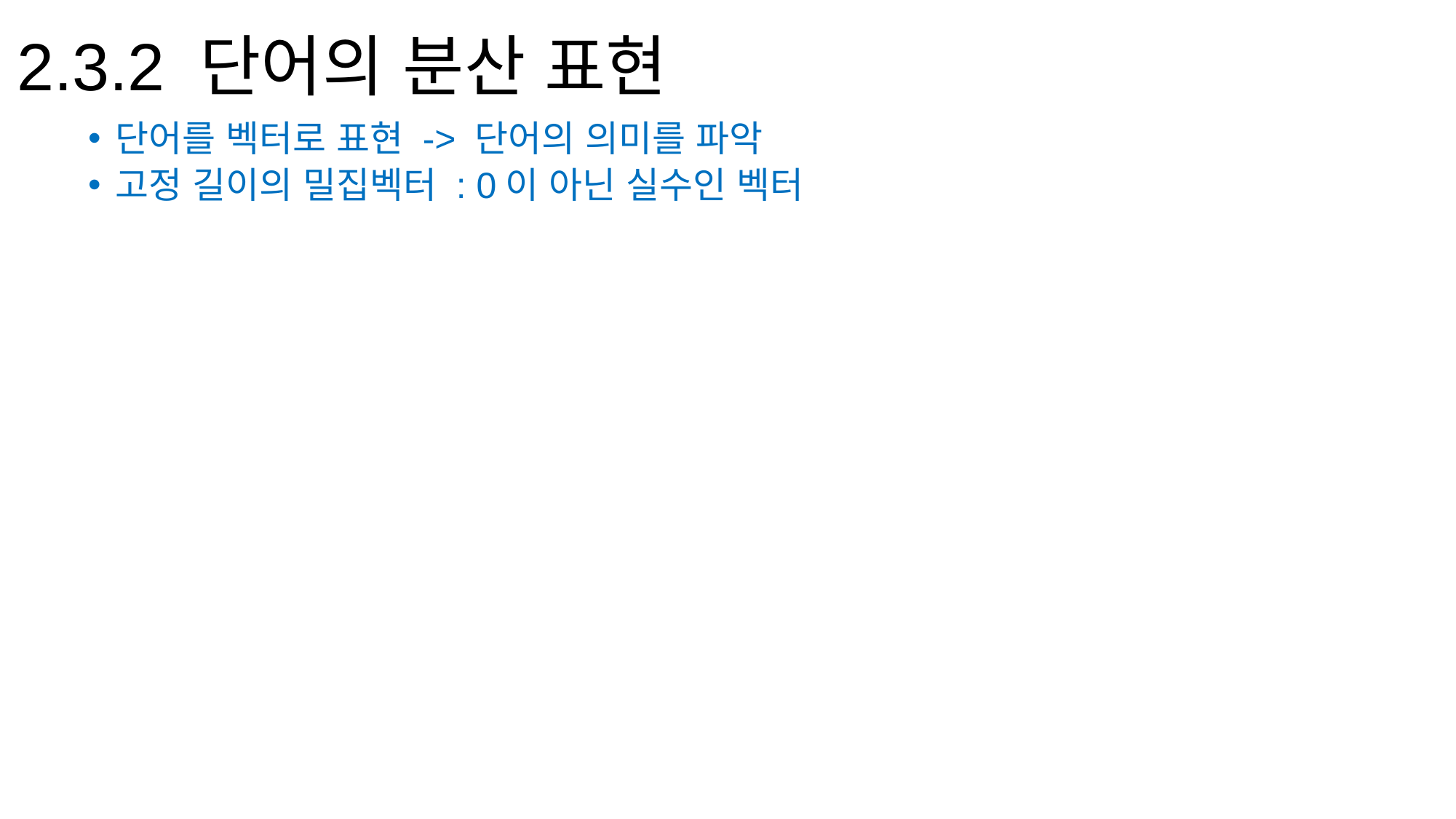

# 2.3.2 단어의 분산 표현
단어를 벡터로 표현 -> 단어의 의미를 파악
고정 길이의 밀집벡터 : 0이 아닌 실수인 벡터